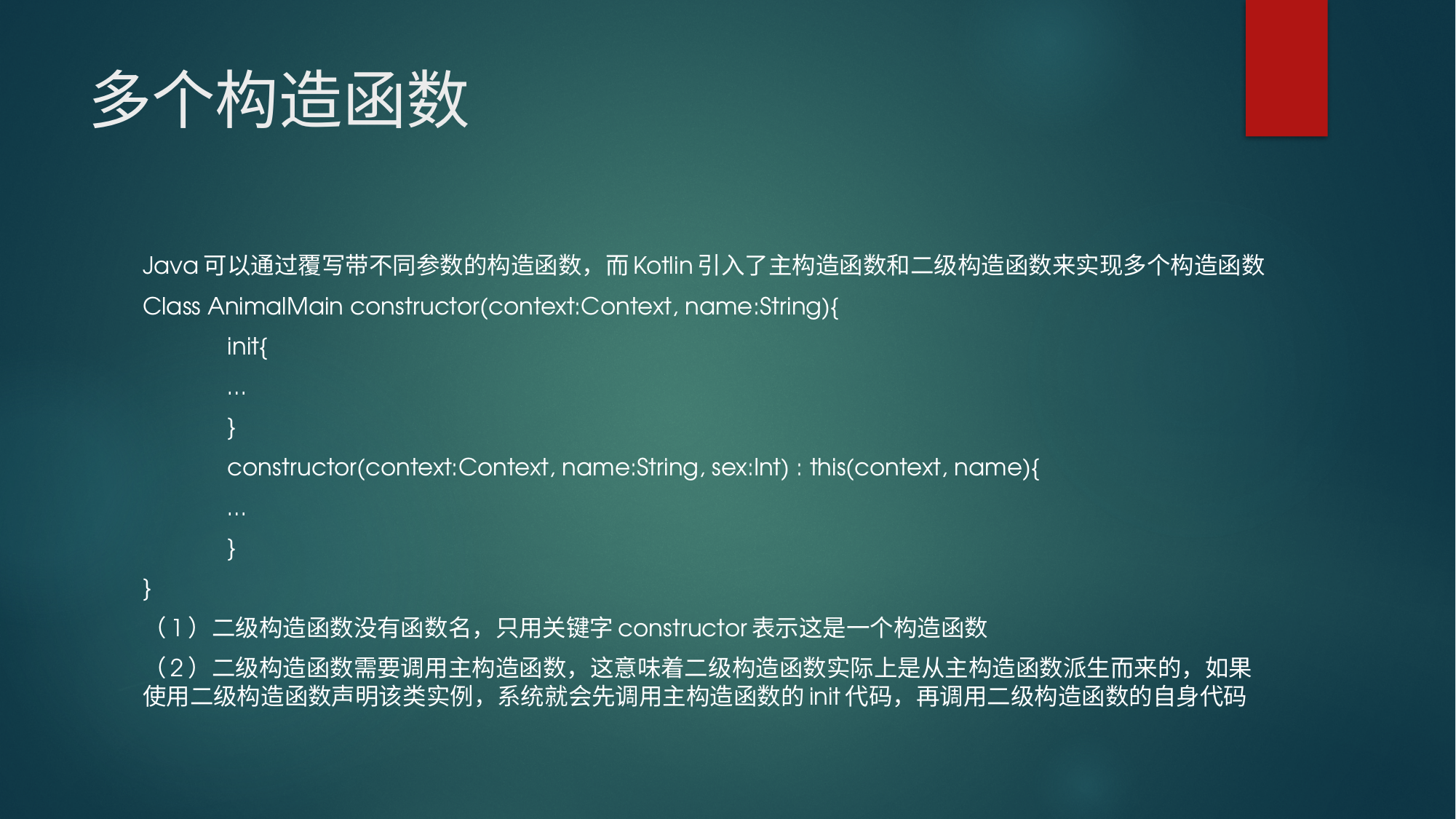

# 多个构造函数
Java可以通过覆写带不同参数的构造函数，而Kotlin引入了主构造函数和二级构造函数来实现多个构造函数
Class AnimalMain constructor(context:Context, name:String){
	init{
		…
	}
	constructor(context:Context, name:String, sex:Int) : this(context, name){
		…
	}
}
（1）二级构造函数没有函数名，只用关键字constructor表示这是一个构造函数
（2）二级构造函数需要调用主构造函数，这意味着二级构造函数实际上是从主构造函数派生而来的，如果使用二级构造函数声明该类实例，系统就会先调用主构造函数的init代码，再调用二级构造函数的自身代码